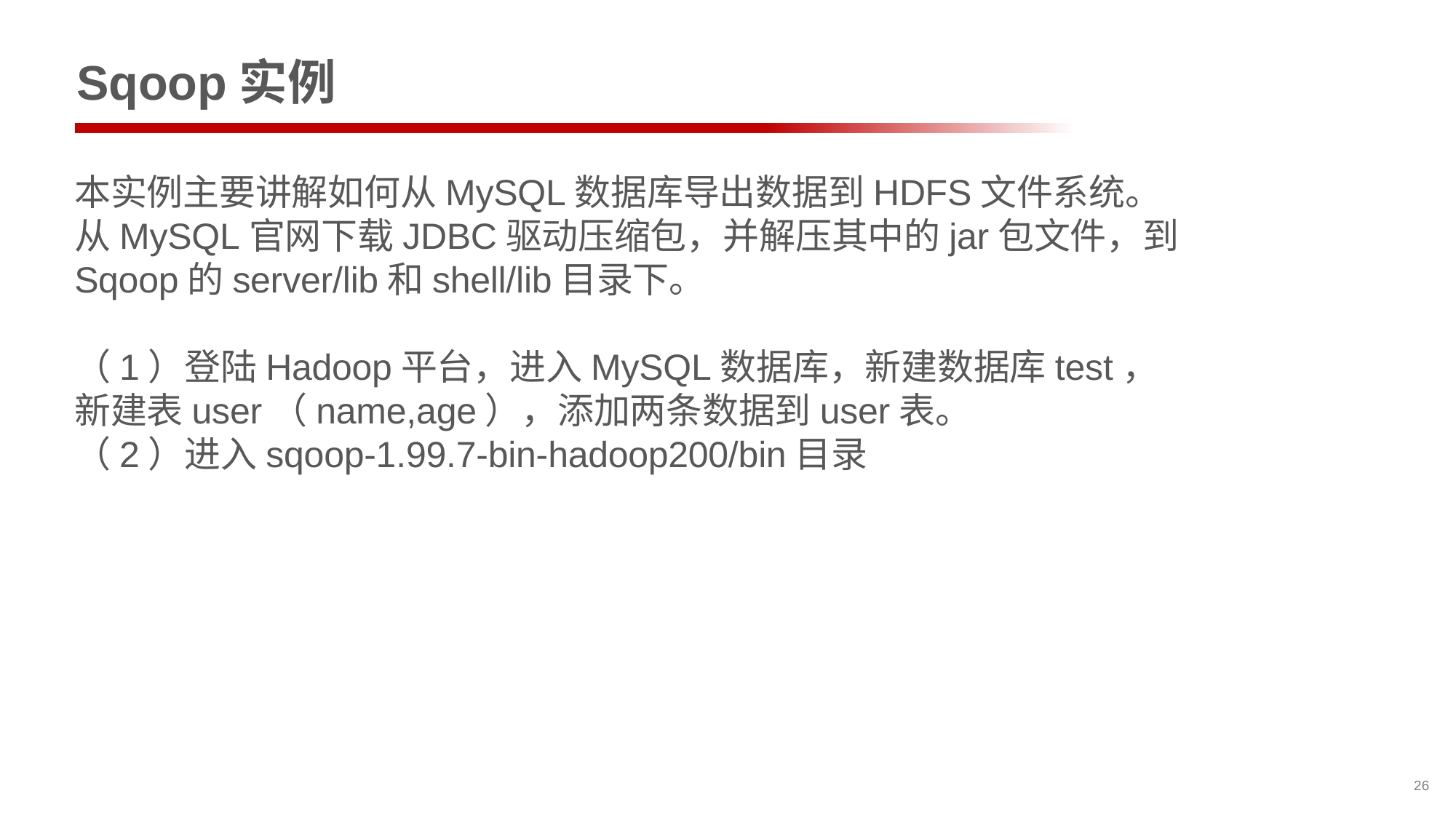

# Sqoop实例

本实例主要讲解如何从MySQL数据库导出数据到HDFS文件系统。从MySQL官网下载JDBC驱动压缩包，并解压其中的jar包文件，到Sqoop的server/lib和shell/lib目录下。

（1）登陆Hadoop平台，进入MySQL数据库，新建数据库test，新建表user（name,age），添加两条数据到user表。
（2）进入sqoop-1.99.7-bin-hadoop200/bin目录
26